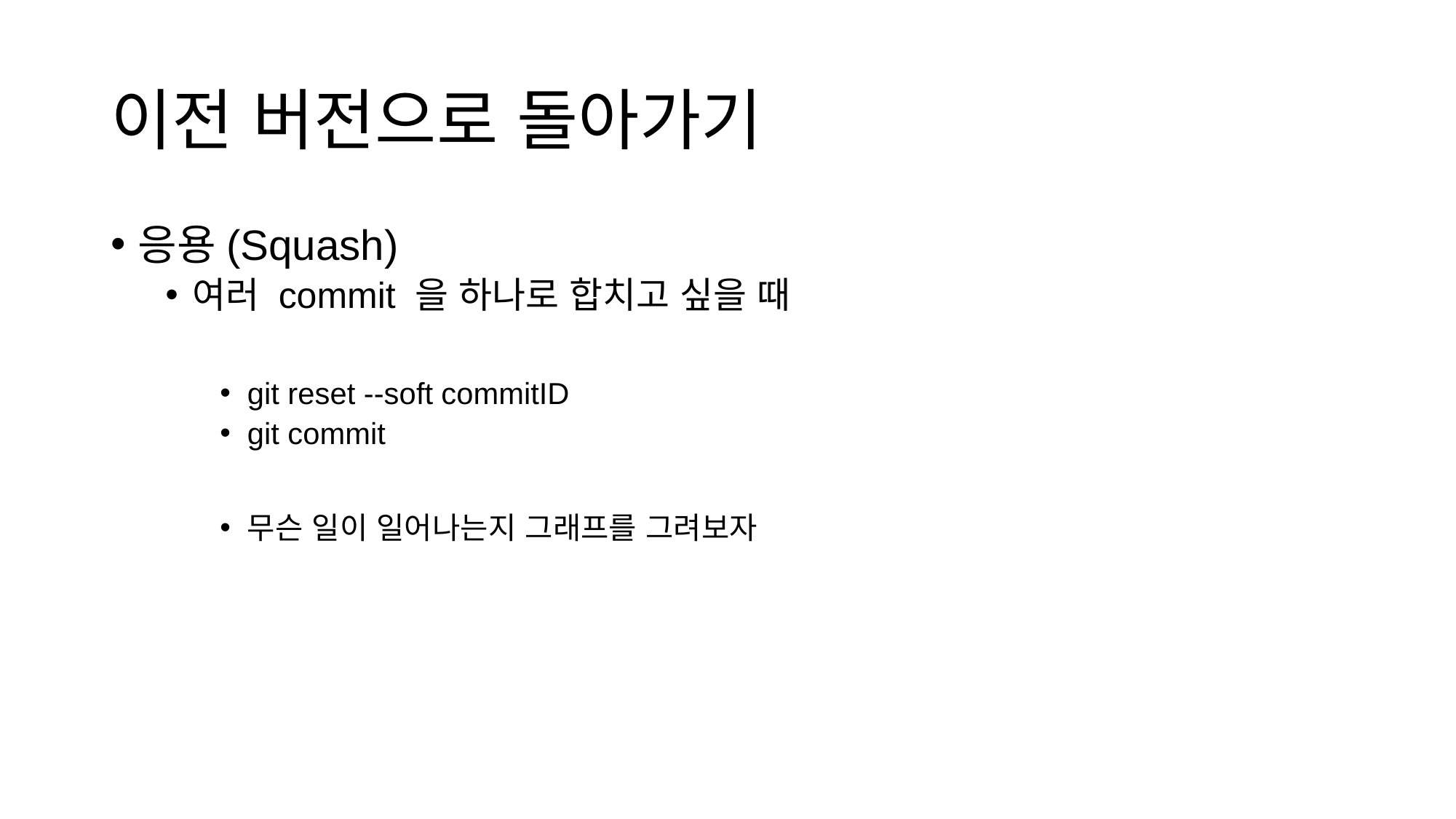

# 이전 버전으로 돌아가기
응용(Squash)
여러 commit 을 하나로 합치고 싶을 때

git reset --soft commitID
git commit

무슨 일이 일어나는지 그래프를 그려보자